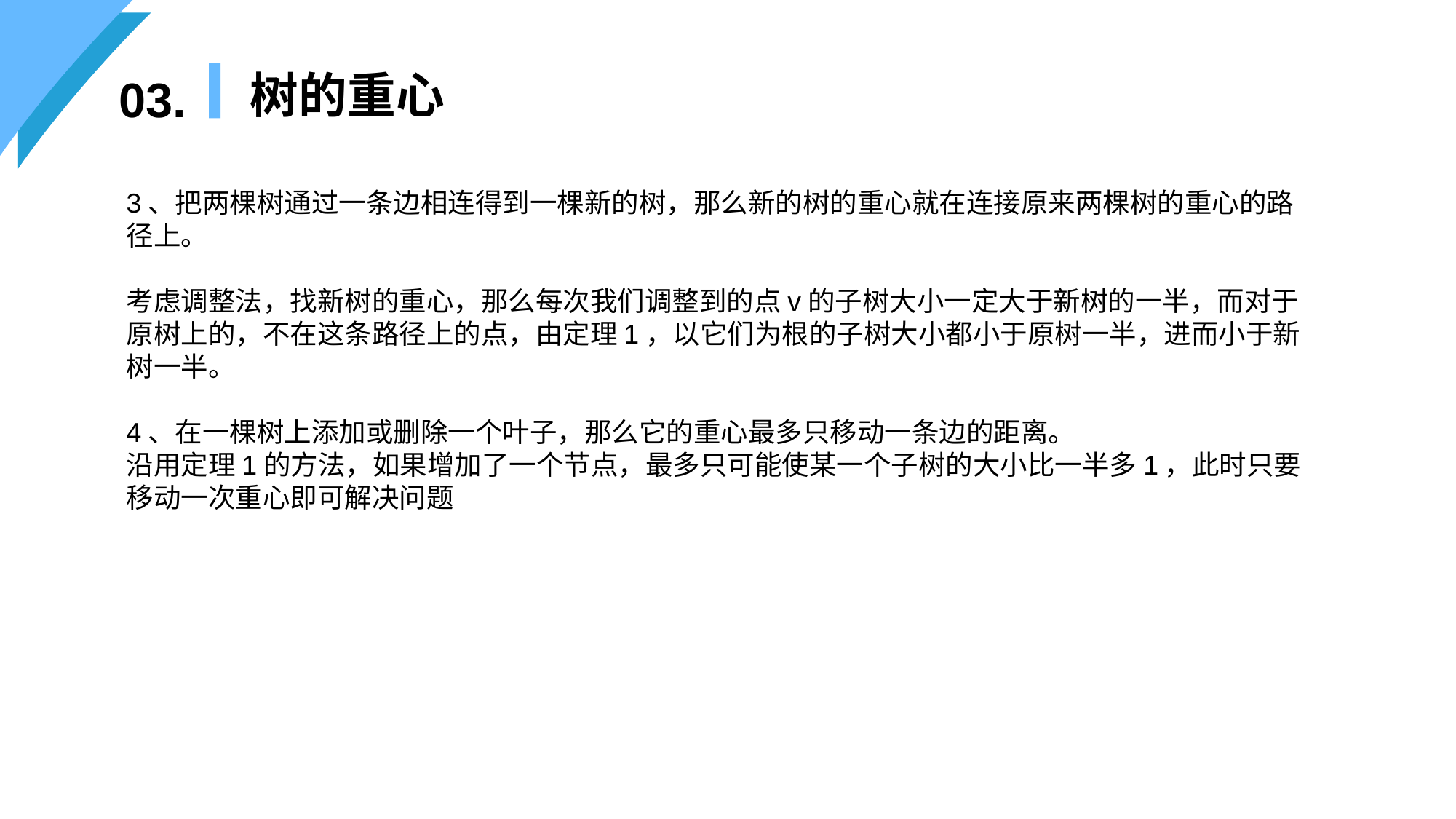

树的重心
03.

3、把两棵树通过一条边相连得到一棵新的树，那么新的树的重心就在连接原来两棵树的重心的路径上。

考虑调整法，找新树的重心，那么每次我们调整到的点v的子树大小一定大于新树的一半，而对于原树上的，不在这条路径上的点，由定理1，以它们为根的子树大小都小于原树一半，进而小于新树一半。

4、在一棵树上添加或删除一个叶子，那么它的重心最多只移动一条边的距离。
沿用定理1的方法，如果增加了一个节点，最多只可能使某一个子树的大小比一半多1，此时只要移动一次重心即可解决问题
添加标题
请您单击此处添加合适文字加以说明，可根据自己的需要适当地调整文字大小或者颜色等属性。